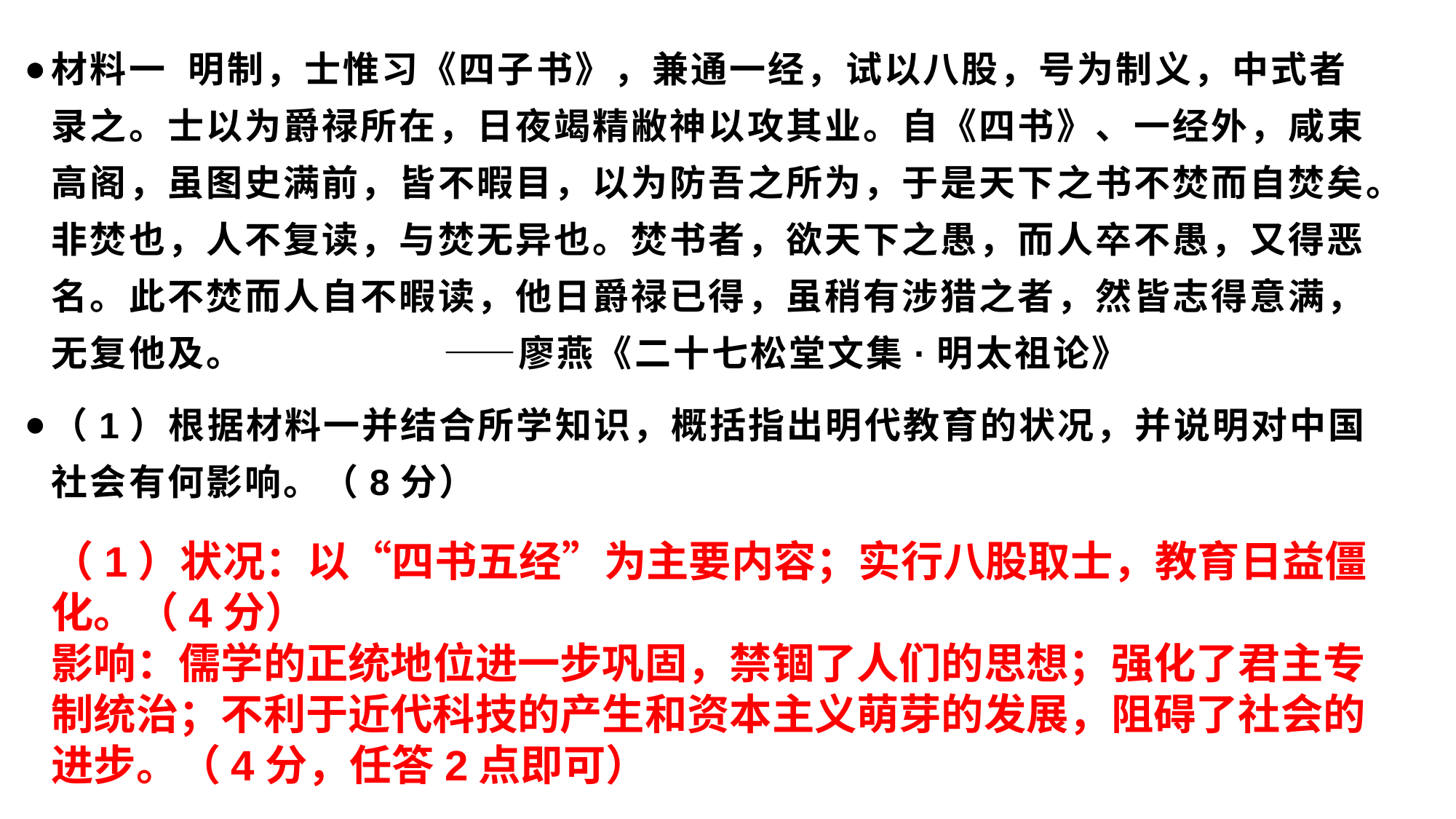

材料一  明制，士惟习《四子书》，兼通一经，试以八股，号为制义，中式者录之。士以为爵禄所在，日夜竭精敝神以攻其业。自《四书》、一经外，咸束高阁，虽图史满前，皆不暇目，以为防吾之所为，于是天下之书不焚而自焚矣。非焚也，人不复读，与焚无异也。焚书者，欲天下之愚，而人卒不愚，又得恶名。此不焚而人自不暇读，他日爵禄已得，虽稍有涉猎之者，然皆志得意满，无复他及。                   ——廖燕《二十七松堂文集·明太祖论》
（1）根据材料一并结合所学知识，概括指出明代教育的状况，并说明对中国社会有何影响。（8分）
#
（1）状况：以“四书五经”为主要内容；实行八股取士，教育日益僵化。（4分）影响：儒学的正统地位进一步巩固，禁锢了人们的思想；强化了君主专制统治；不利于近代科技的产生和资本主义萌芽的发展，阻碍了社会的进步。（4分，任答2点即可）